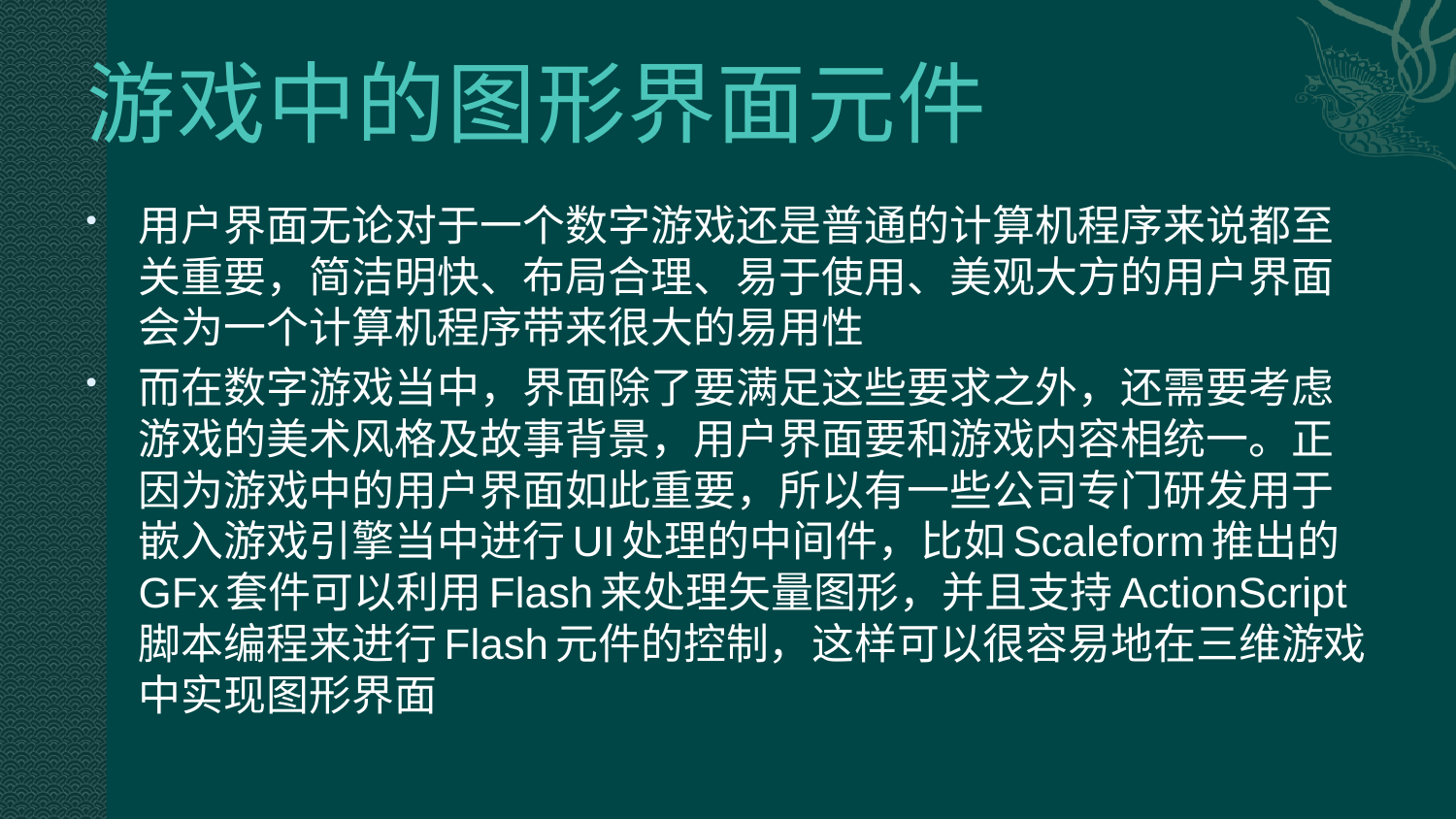

# 游戏中的图形界面元件
用户界面无论对于一个数字游戏还是普通的计算机程序来说都至关重要，简洁明快、布局合理、易于使用、美观大方的用户界面会为一个计算机程序带来很大的易用性
而在数字游戏当中，界面除了要满足这些要求之外，还需要考虑游戏的美术风格及故事背景，用户界面要和游戏内容相统一。正因为游戏中的用户界面如此重要，所以有一些公司专门研发用于嵌入游戏引擎当中进行UI处理的中间件，比如Scaleform推出的GFx套件可以利用Flash来处理矢量图形，并且支持ActionScript脚本编程来进行Flash元件的控制，这样可以很容易地在三维游戏中实现图形界面